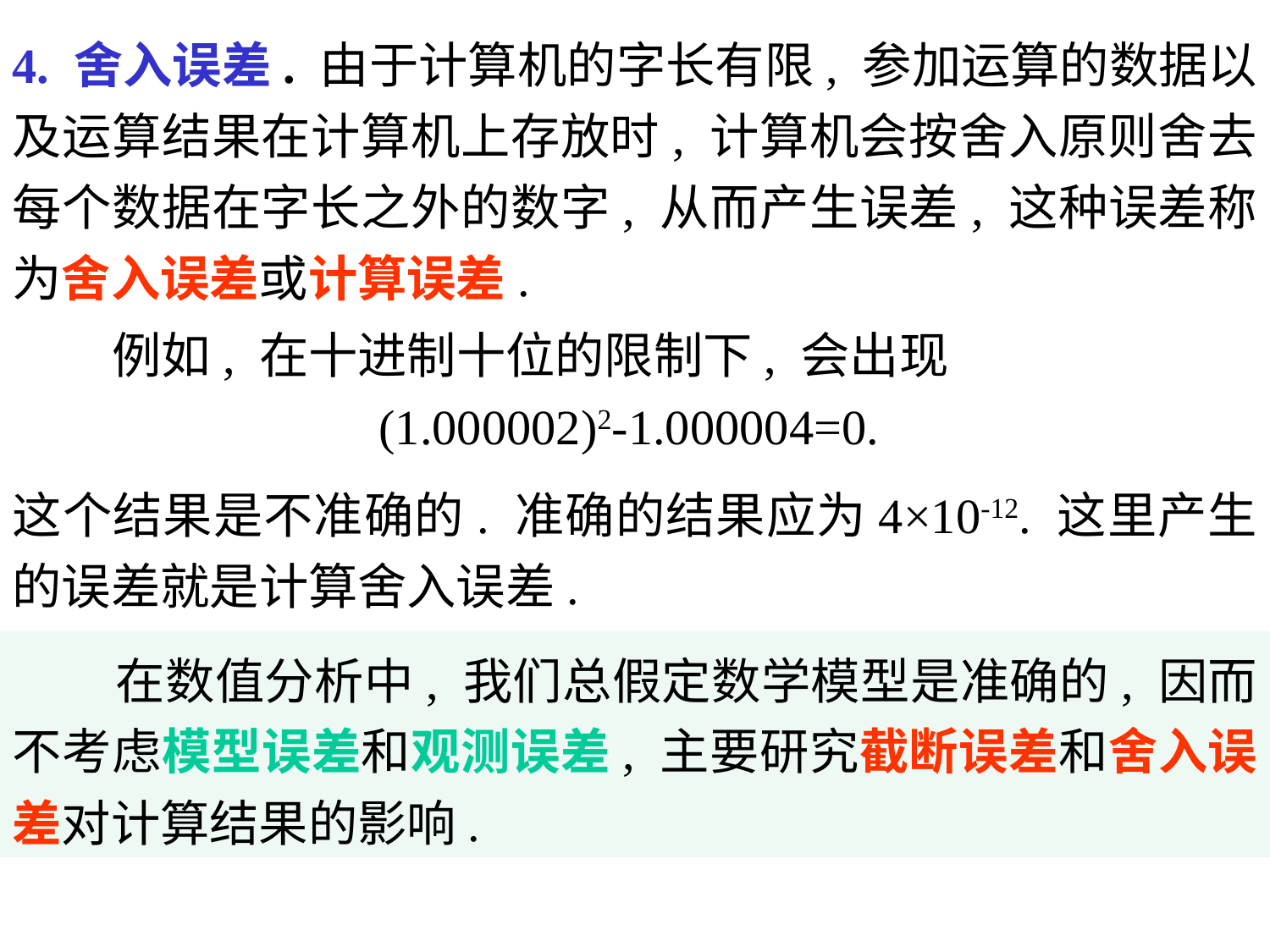

4. 舍入误差. 由于计算机的字长有限, 参加运算的数据以及运算结果在计算机上存放时, 计算机会按舍入原则舍去每个数据在字长之外的数字, 从而产生误差, 这种误差称为舍入误差或计算误差.
        例如, 在十进制十位的限制下, 会出现
(1.000002)2-1.000004=0.
这个结果是不准确的. 准确的结果应为4×10-12. 这里产生的误差就是计算舍入误差.
        在数值分析中, 我们总假定数学模型是准确的, 因而不考虑模型误差和观测误差, 主要研究截断误差和舍入误差对计算结果的影响.